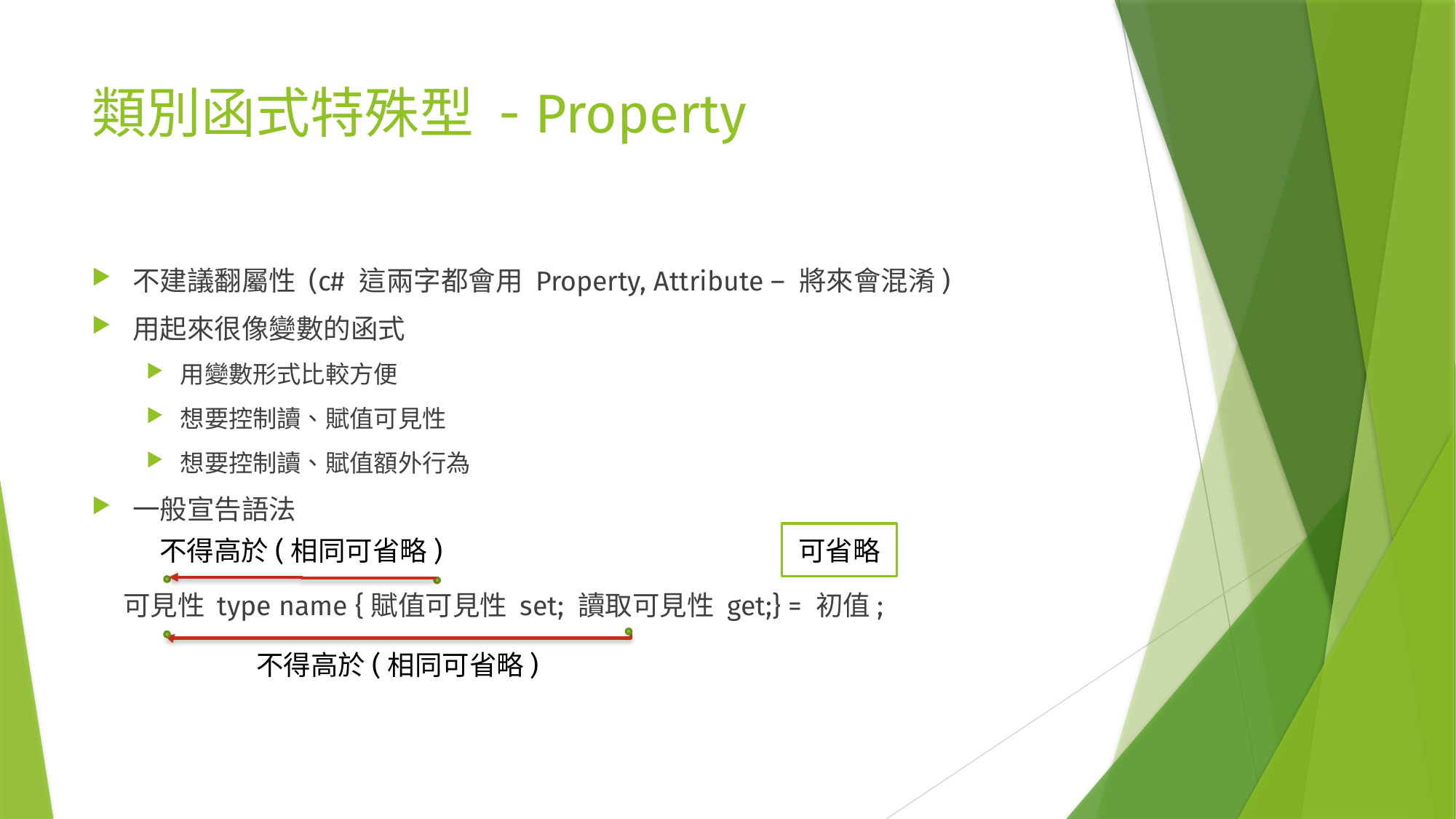

# 類別函式特殊型 - Property
不建議翻屬性 (c# 這兩字都會用 Property, Attribute – 將來會混淆)
用起來很像變數的函式
用變數形式比較方便
想要控制讀、賦值可見性
想要控制讀、賦值額外行為
一般宣告語法

    可見性 type name {賦值可見性 set; 讀取可見性 get;} = 初值;

可省略
不得高於(相同可省略)

不得高於(相同可省略)